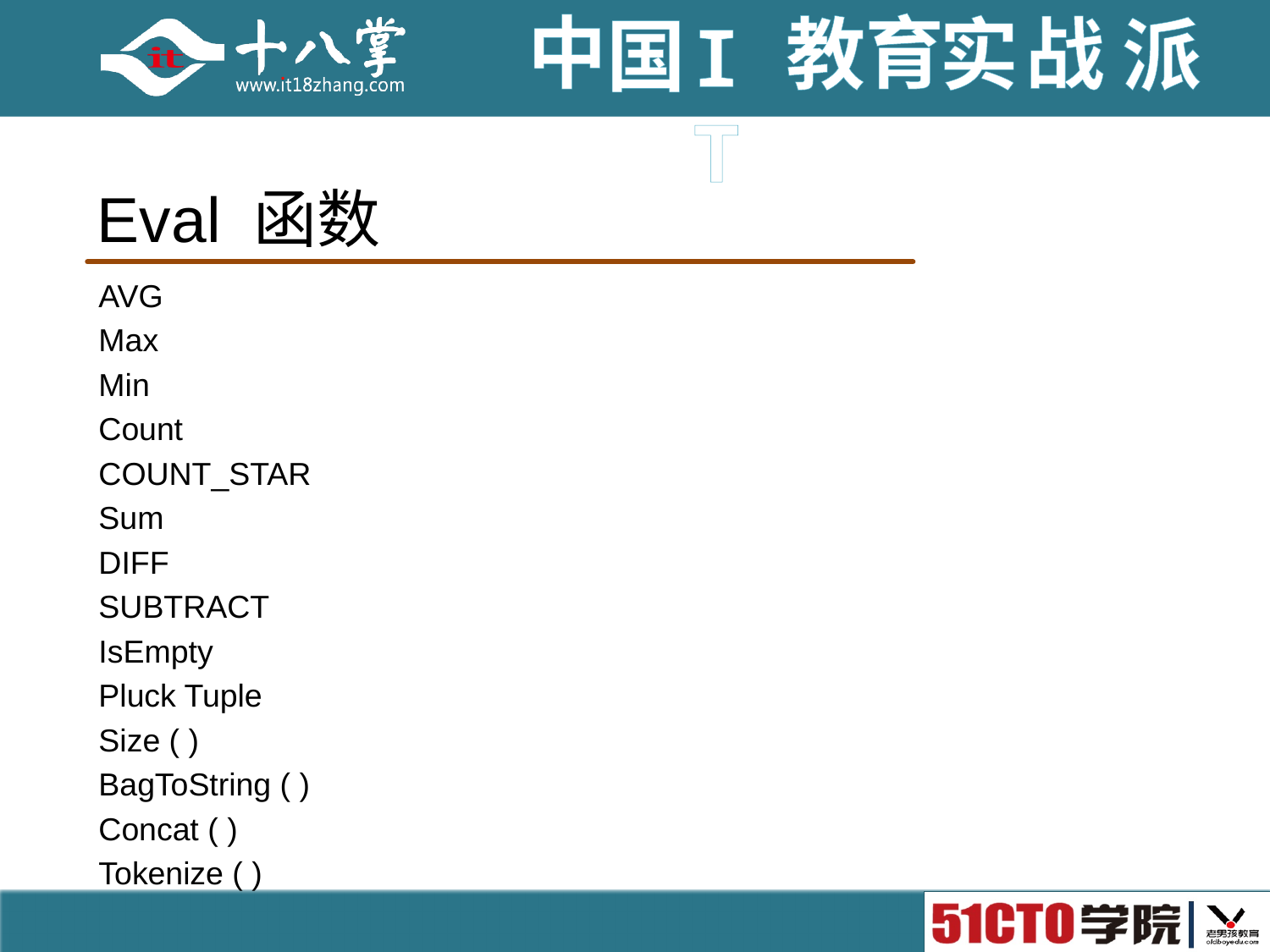

# Eval 函数
AVG
Max
Min
Count
COUNT_STAR
Sum
DIFF
SUBTRACT
IsEmpty
Pluck Tuple
Size ( )
BagToString ( )
Concat ( )
Tokenize ( )